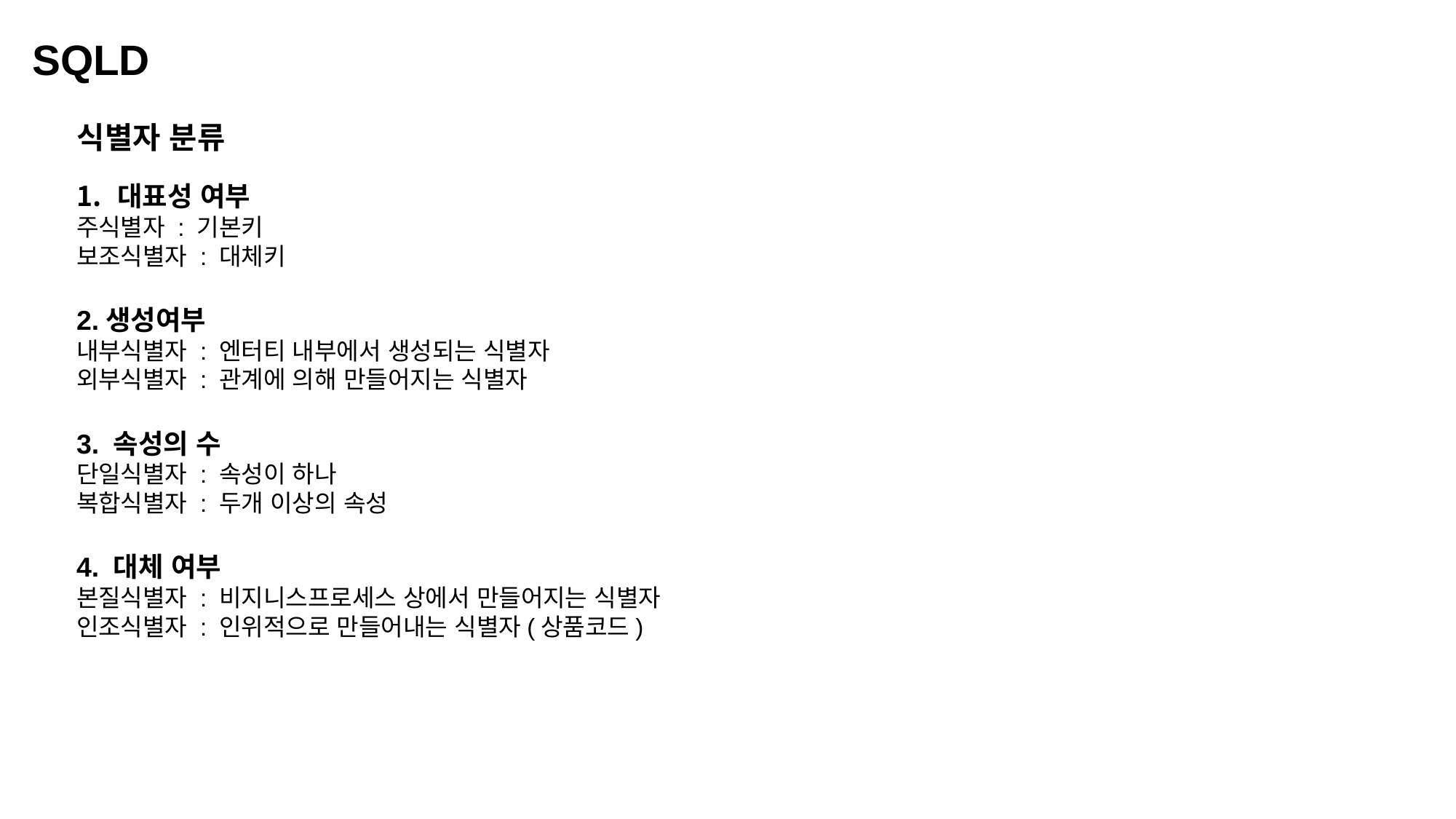

SQLD
식별자 분류
대표성 여부
주식별자 : 기본키
보조식별자 : 대체키

2.생성여부
내부식별자 : 엔터티 내부에서 생성되는 식별자
외부식별자 : 관계에 의해 만들어지는 식별자

3. 속성의 수
단일식별자 : 속성이 하나
복합식별자 : 두개 이상의 속성

4. 대체 여부
본질식별자 : 비지니스프로세스 상에서 만들어지는 식별자
인조식별자 : 인위적으로 만들어내는 식별자(상품코드)